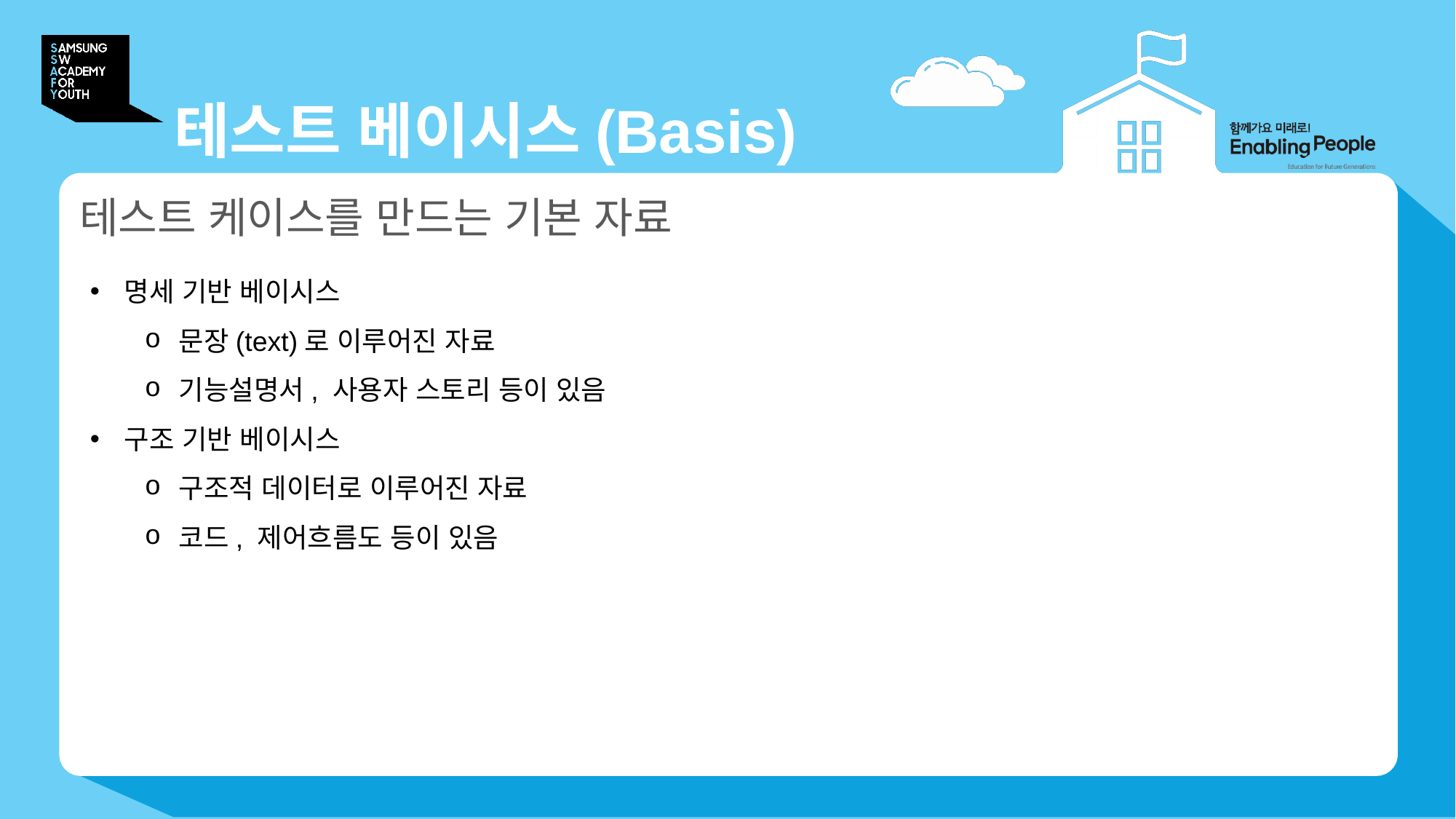

# 테스트 베이시스(Basis)
테스트 케이스를 만드는 기본 자료
명세 기반 베이시스
문장(text)로 이루어진 자료
기능설명서, 사용자 스토리 등이 있음
구조 기반 베이시스
구조적 데이터로 이루어진 자료
코드, 제어흐름도 등이 있음